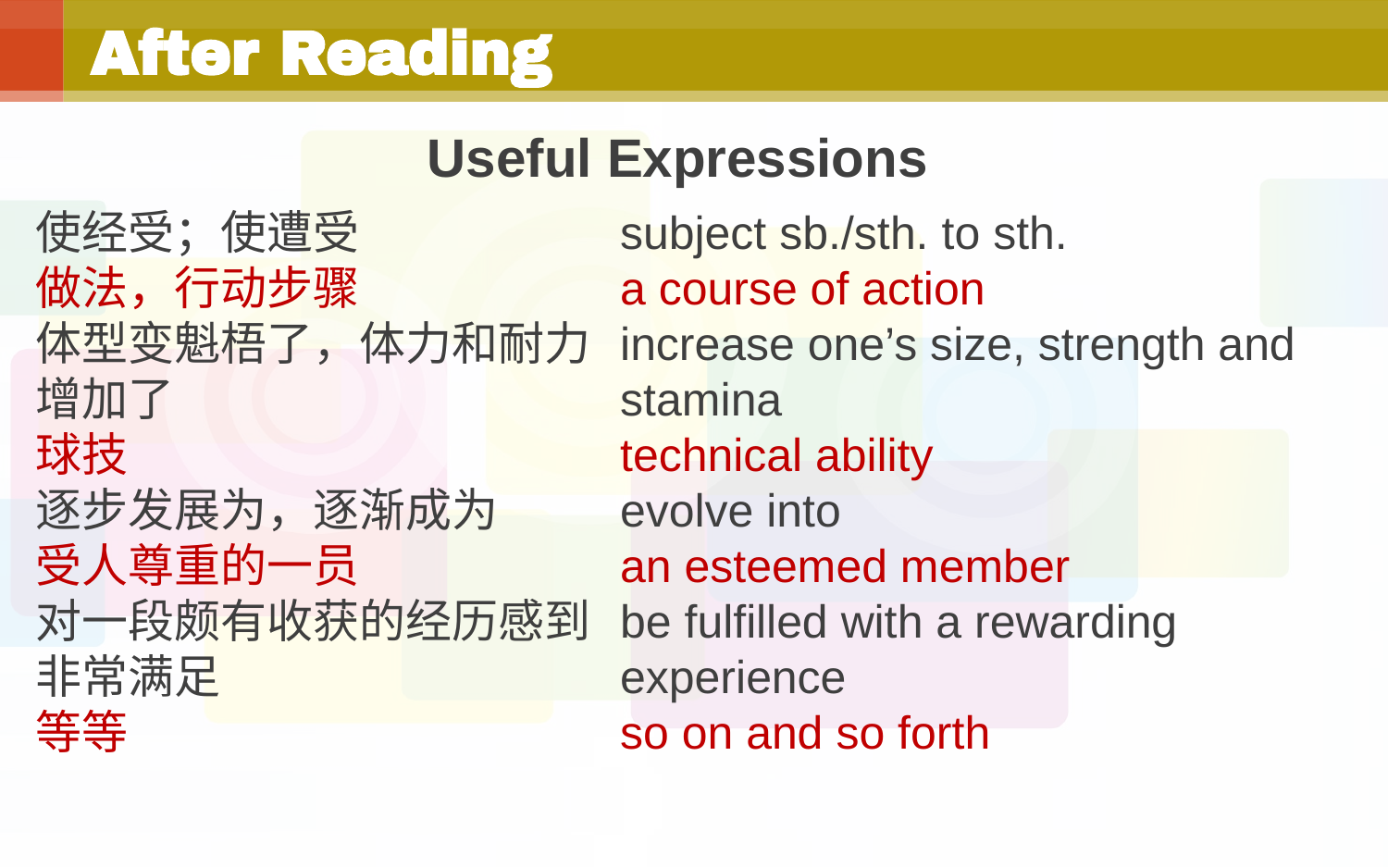

# After Reading
Useful Expressions
subject sb./sth. to sth.
a course of action
increase one’s size, strength and stamina
technical ability
evolve into
an esteemed member
be fulfilled with a rewarding experience
so on and so forth
使经受；使遭受
做法，行动步骤
体型变魁梧了，体力和耐力增加了
球技
逐步发展为，逐渐成为
受人尊重的一员
对一段颇有收获的经历感到非常满足
等等